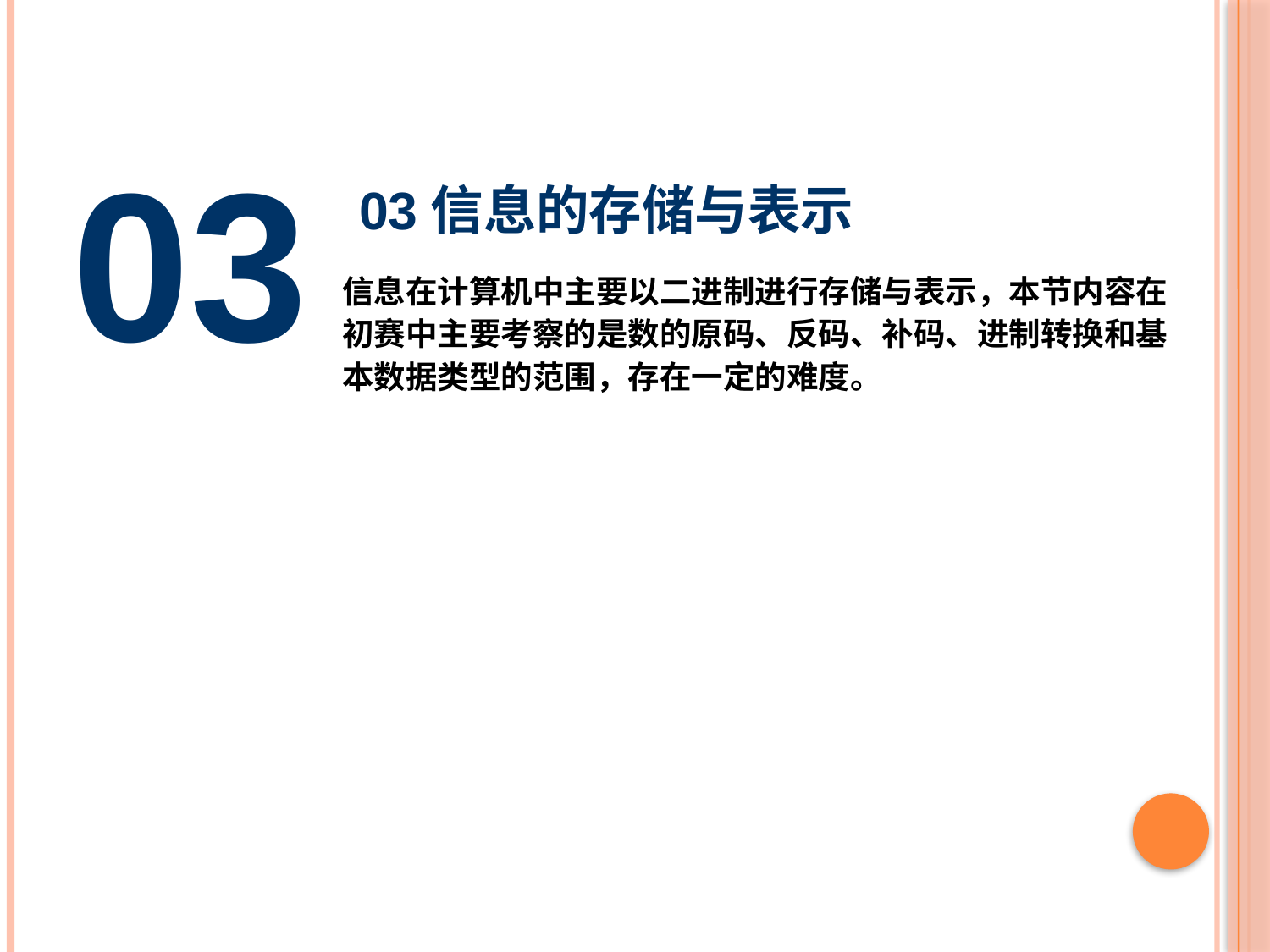

03
03信息的存储与表示
信息在计算机中主要以二进制进行存储与表示，本节内容在初赛中主要考察的是数的原码、反码、补码、进制转换和基本数据类型的范围，存在一定的难度。